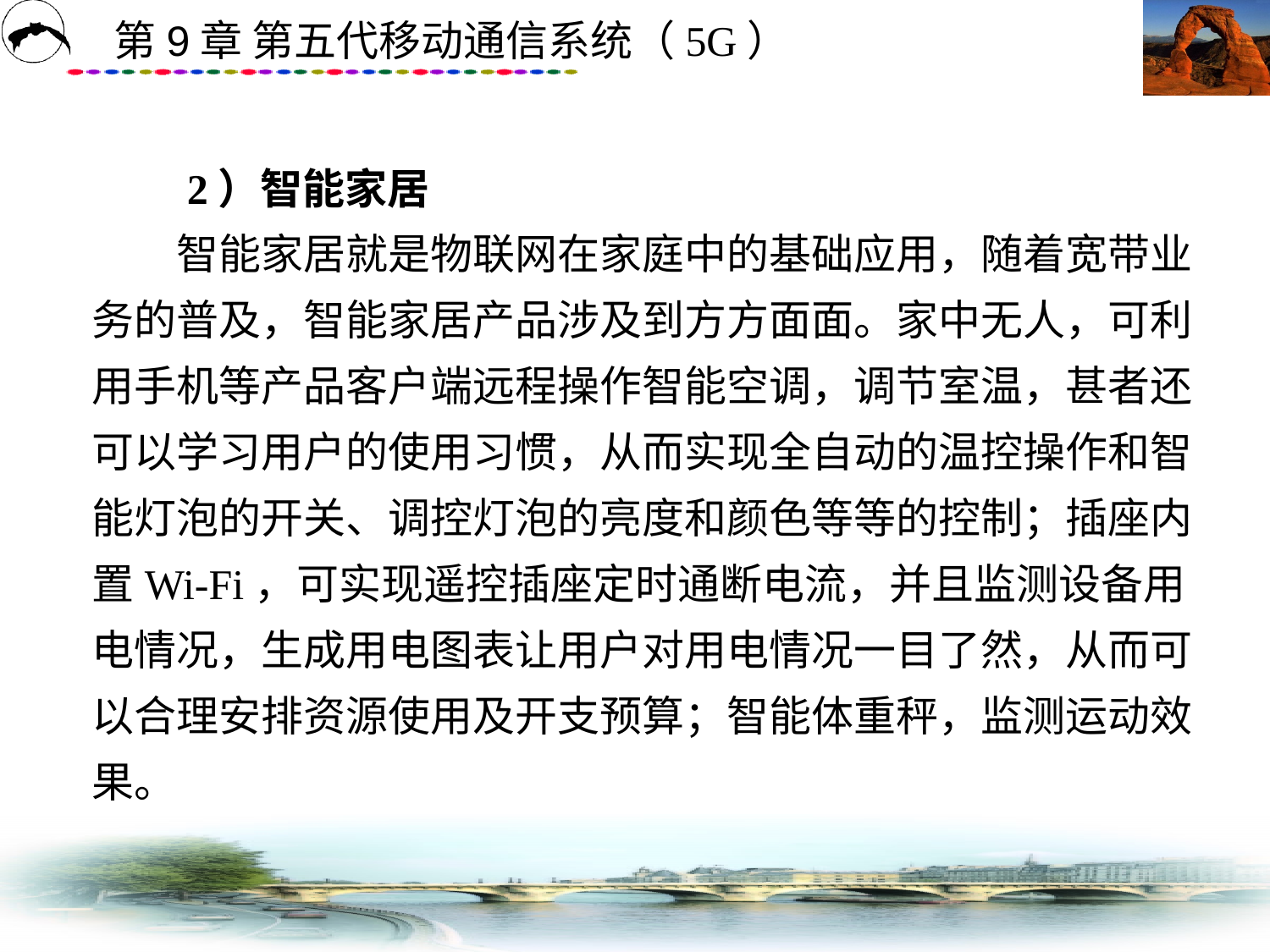

# 2）智能家居 　　智能家居就是物联网在家庭中的基础应用，随着宽带业务的普及，智能家居产品涉及到方方面面。家中无人，可利用手机等产品客户端远程操作智能空调，调节室温，甚者还可以学习用户的使用习惯，从而实现全自动的温控操作和智能灯泡的开关、调控灯泡的亮度和颜色等等的控制；插座内置Wi-Fi，可实现遥控插座定时通断电流，并且监测设备用电情况，生成用电图表让用户对用电情况一目了然，从而可以合理安排资源使用及开支预算；智能体重秤，监测运动效果。